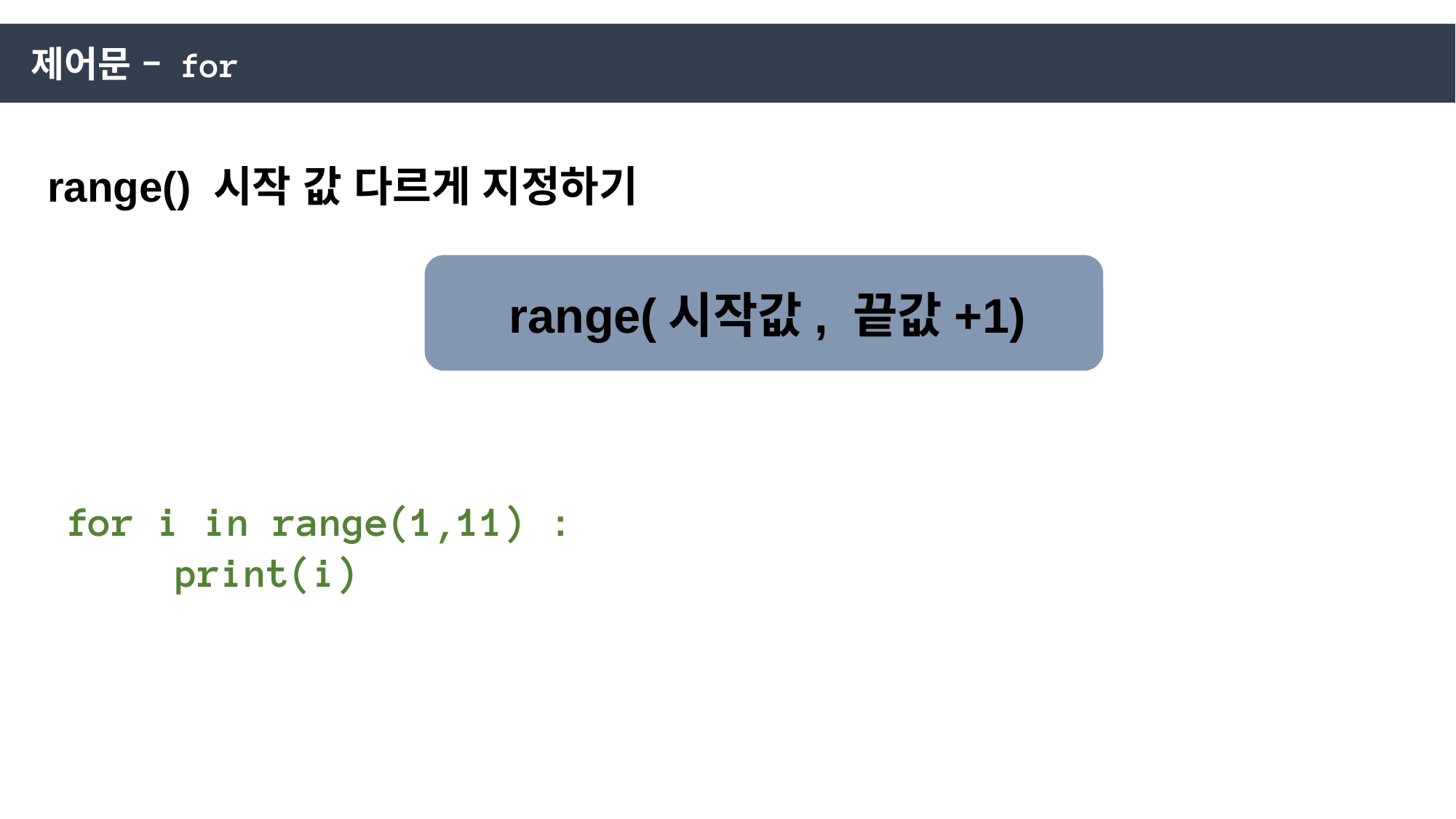

제어문 – for

range() 시작 값 다르게 지정하기

range(시작값, 끝값+1)
for i in range(1,11) :
	print(i)